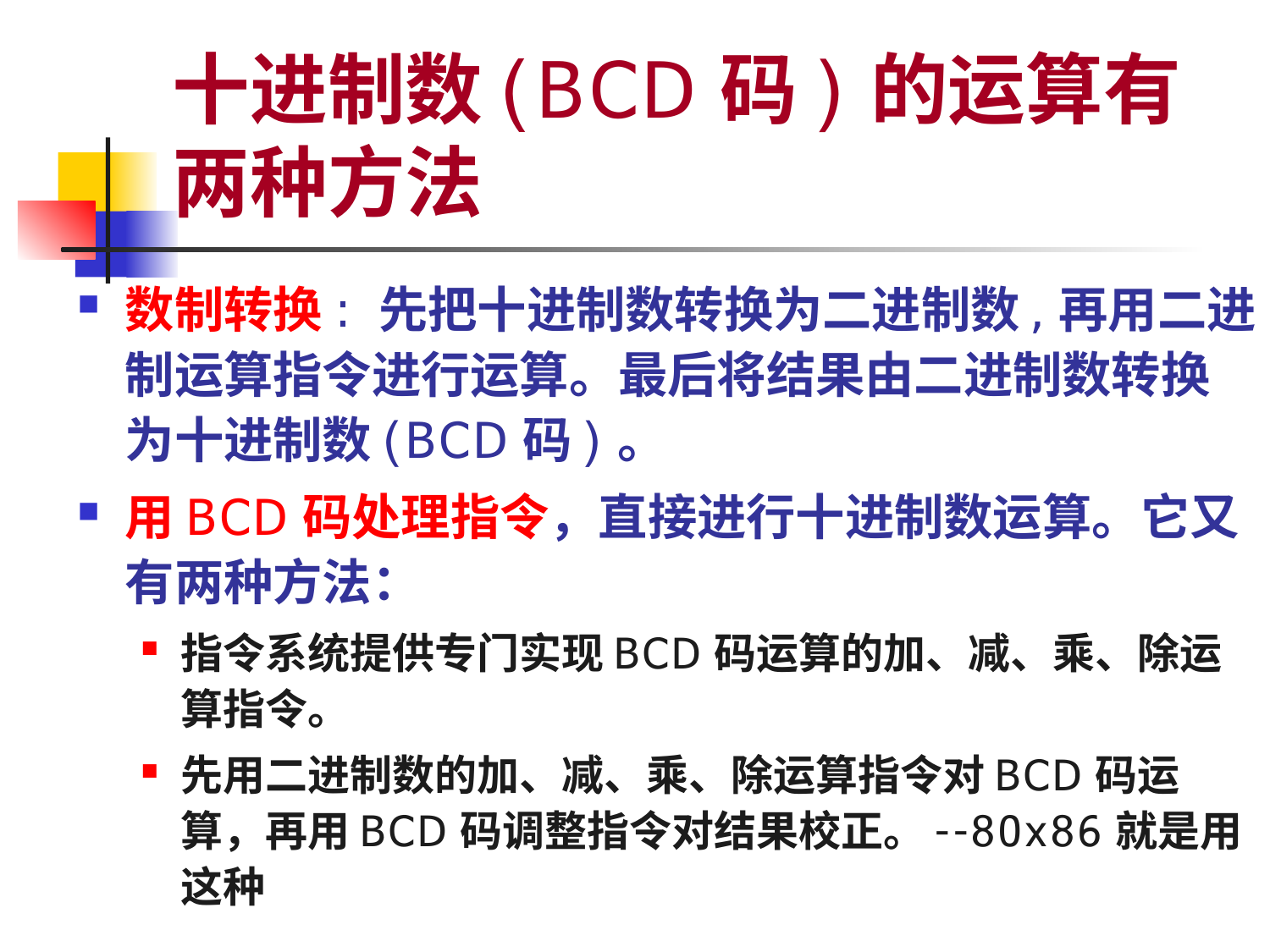

# 十进制数(BCD码)的运算有两种方法
数制转换: 先把十进制数转换为二进制数,再用二进制运算指令进行运算。最后将结果由二进制数转换为十进制数(BCD码)。
用BCD码处理指令，直接进行十进制数运算。它又有两种方法：
指令系统提供专门实现BCD码运算的加、减、乘、除运算指令。
先用二进制数的加、减、乘、除运算指令对BCD码运算，再用BCD码调整指令对结果校正。--80x86就是用这种